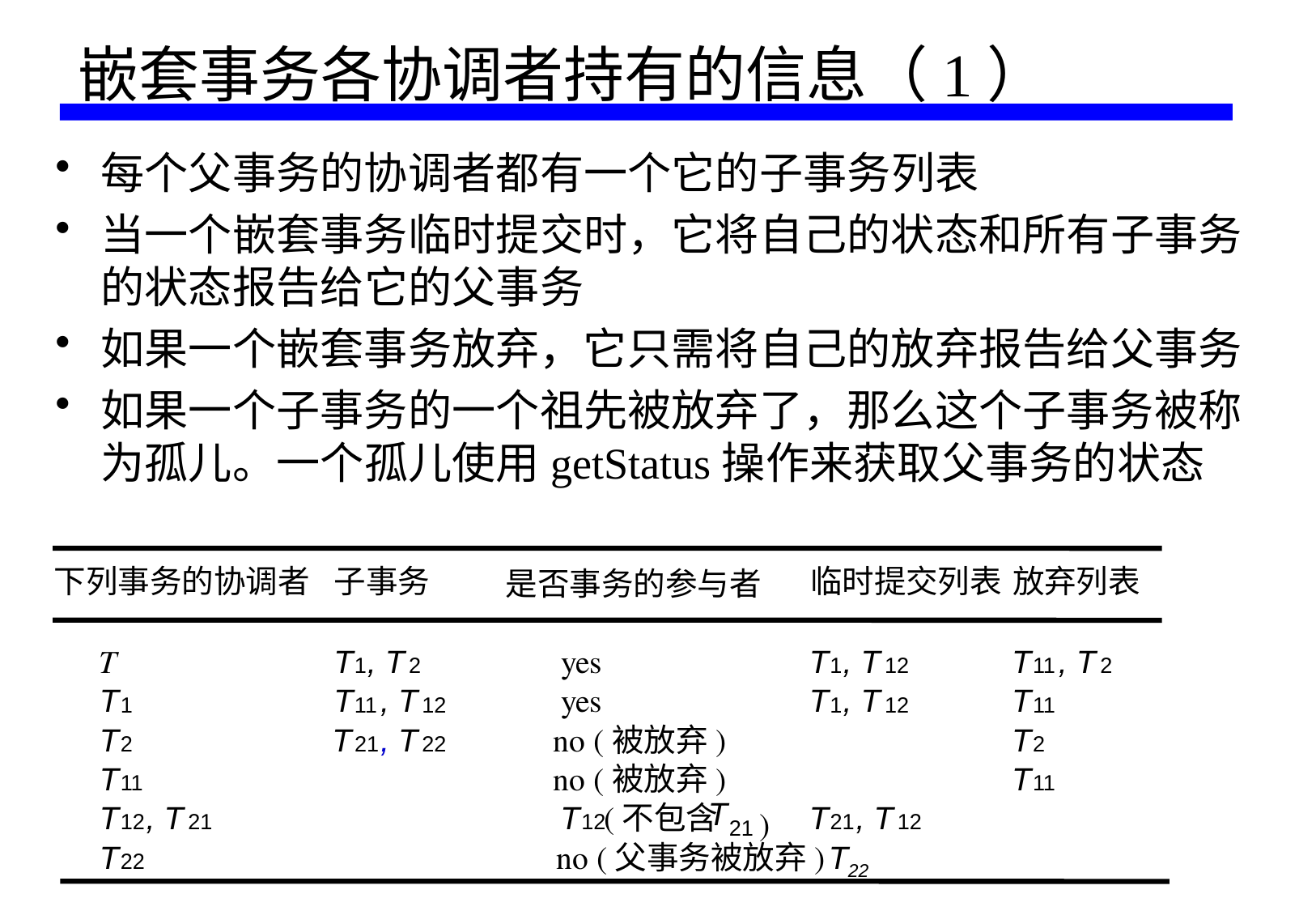

# 嵌套事务各协调者持有的信息（1）
每个父事务的协调者都有一个它的子事务列表
当一个嵌套事务临时提交时，它将自己的状态和所有子事务的状态报告给它的父事务
如果一个嵌套事务放弃，它只需将自己的放弃报告给父事务
如果一个子事务的一个祖先被放弃了，那么这个子事务被称为孤儿。一个孤儿使用getStatus操作来获取父事务的状态

下列事务的协调者
子事务
临时提交列表
放弃列表
是否事务的参与者

T
T
, T
yes
T
, T
T
, T
1
2
1
12
11
2
T
T
, T
yes
T
, T
T
1
11
12
1
12
11
T
T
, T
no (被放弃)
T
2
21
22
2
T
no (被放弃)
T
11
11
T
T
, T
T
(不包含
T
, T
21 )
12
21
12
21
12
T
no (父事务被放弃)
  T22
22